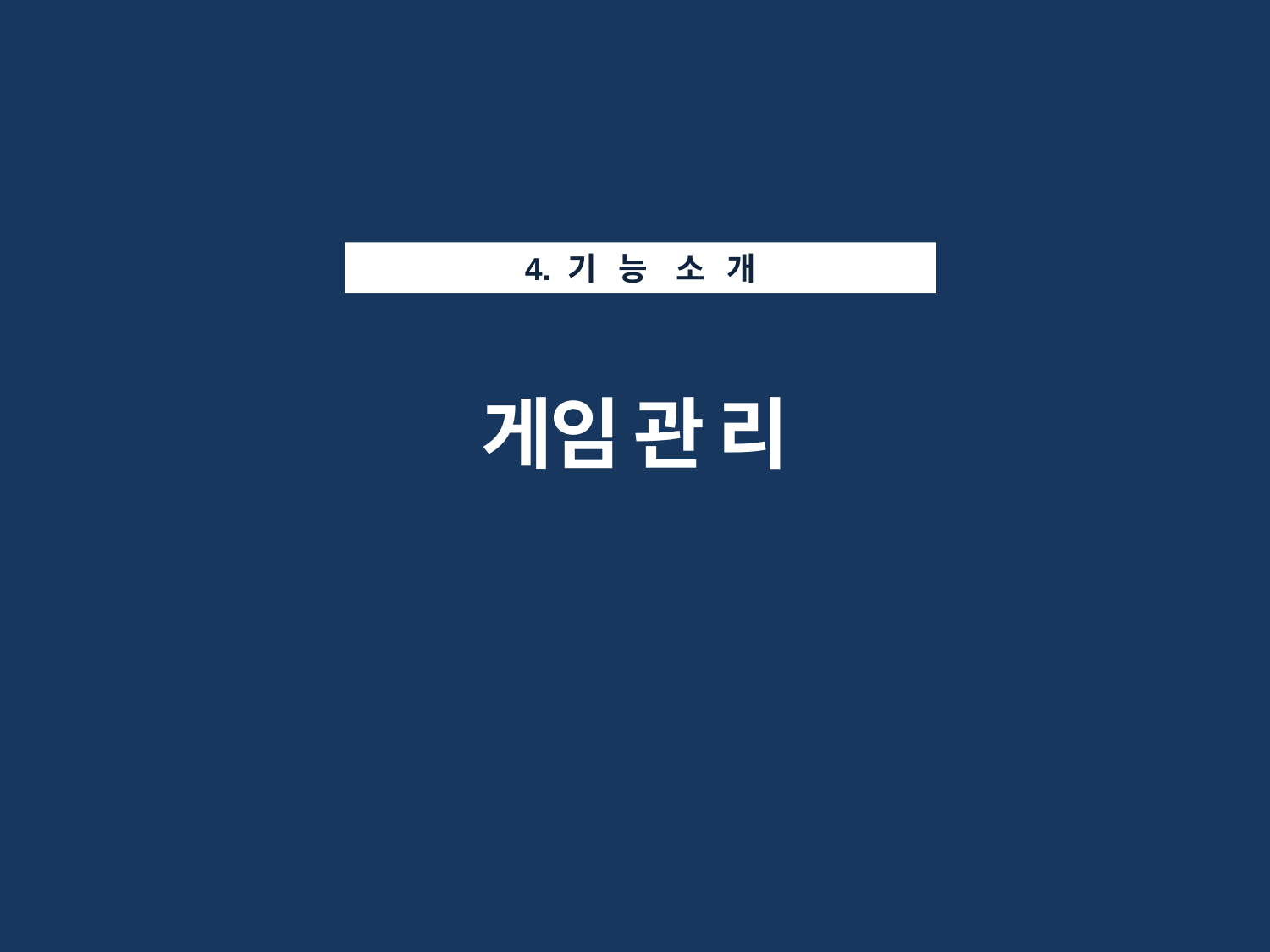

4. 기   능    소   개
게임 관 리